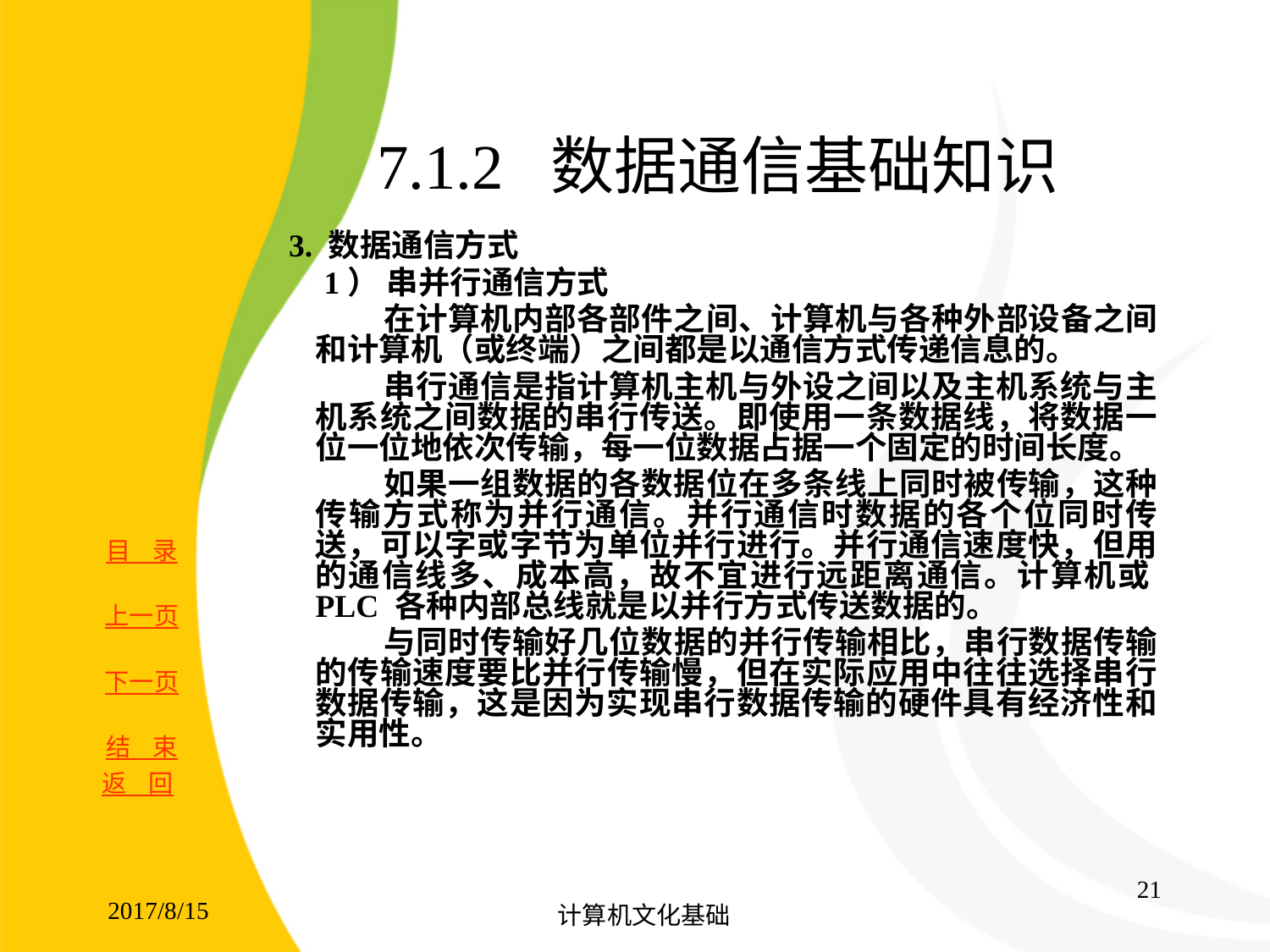

# 7.1.2  数据通信基础知识
   3. 数据通信方式
       1） 串并行通信方式
              在计算机内部各部件之间、计算机与各种外部设备之间和计算机（或终端）之间都是以通信方式传递信息的。
              串行通信是指计算机主机与外设之间以及主机系统与主机系统之间数据的串行传送。即使用一条数据线，将数据一位一位地依次传输，每一位数据占据一个固定的时间长度。
              如果一组数据的各数据位在多条线上同时被传输，这种传输方式称为并行通信。并行通信时数据的各个位同时传送，可以字或字节为单位并行进行。并行通信速度快，但用的通信线多、成本高，故不宜进行远距离通信。计算机或PLC 各种内部总线就是以并行方式传送数据的。
              与同时传输好几位数据的并行传输相比，串行数据传输的传输速度要比并行传输慢，但在实际应用中往往选择串行数据传输，这是因为实现串行数据传输的硬件具有经济性和实用性。
返    回
21
2017/8/15